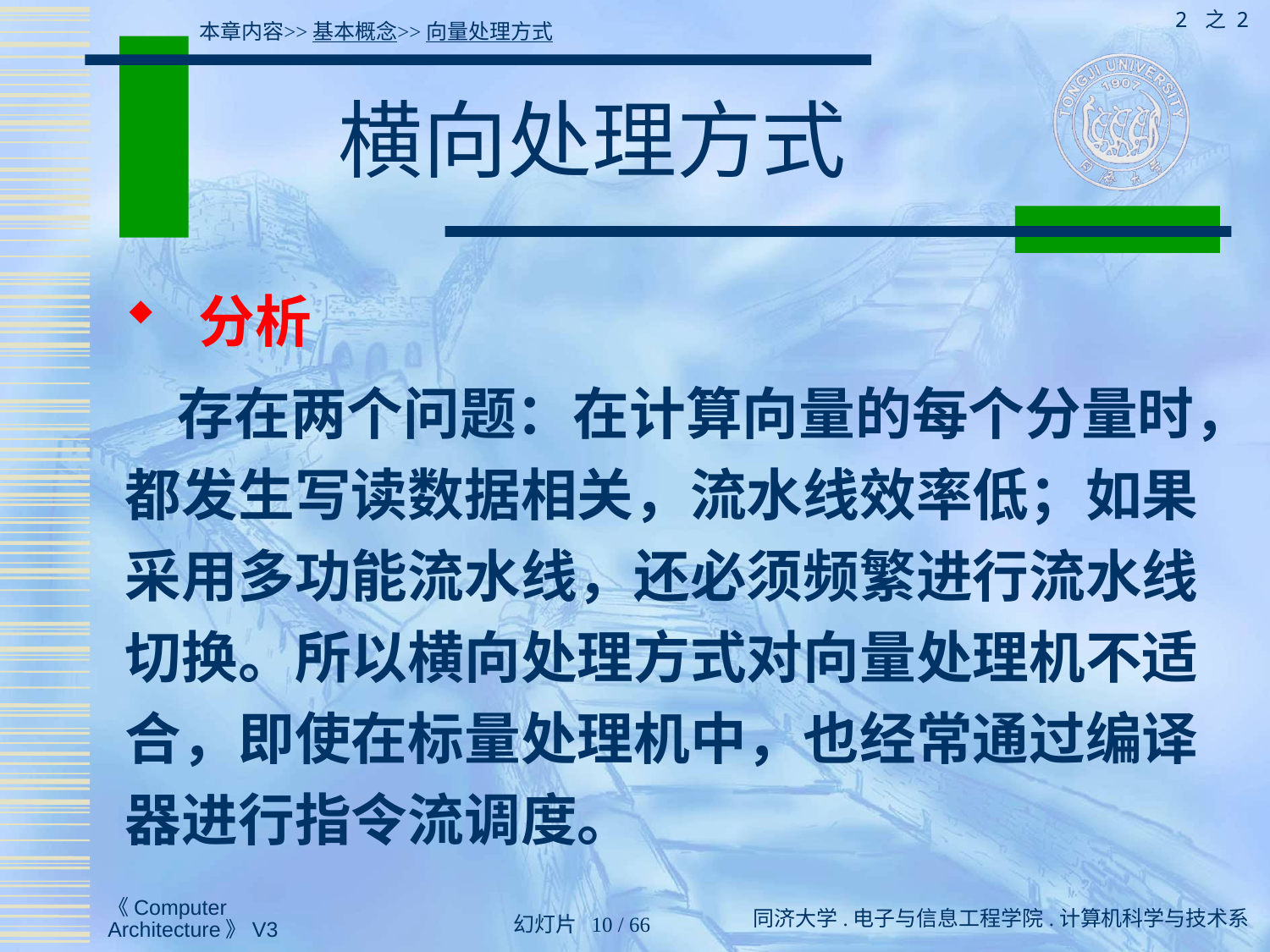

2 之 2
本章内容>>基本概念>>向量处理方式
# 横向处理方式
  分析
   存在两个问题：在计算向量的每个分量时，都发生写读数据相关，流水线效率低；如果采用多功能流水线，还必须频繁进行流水线切换。所以横向处理方式对向量处理机不适合，即使在标量处理机中，也经常通过编译器进行指令流调度。